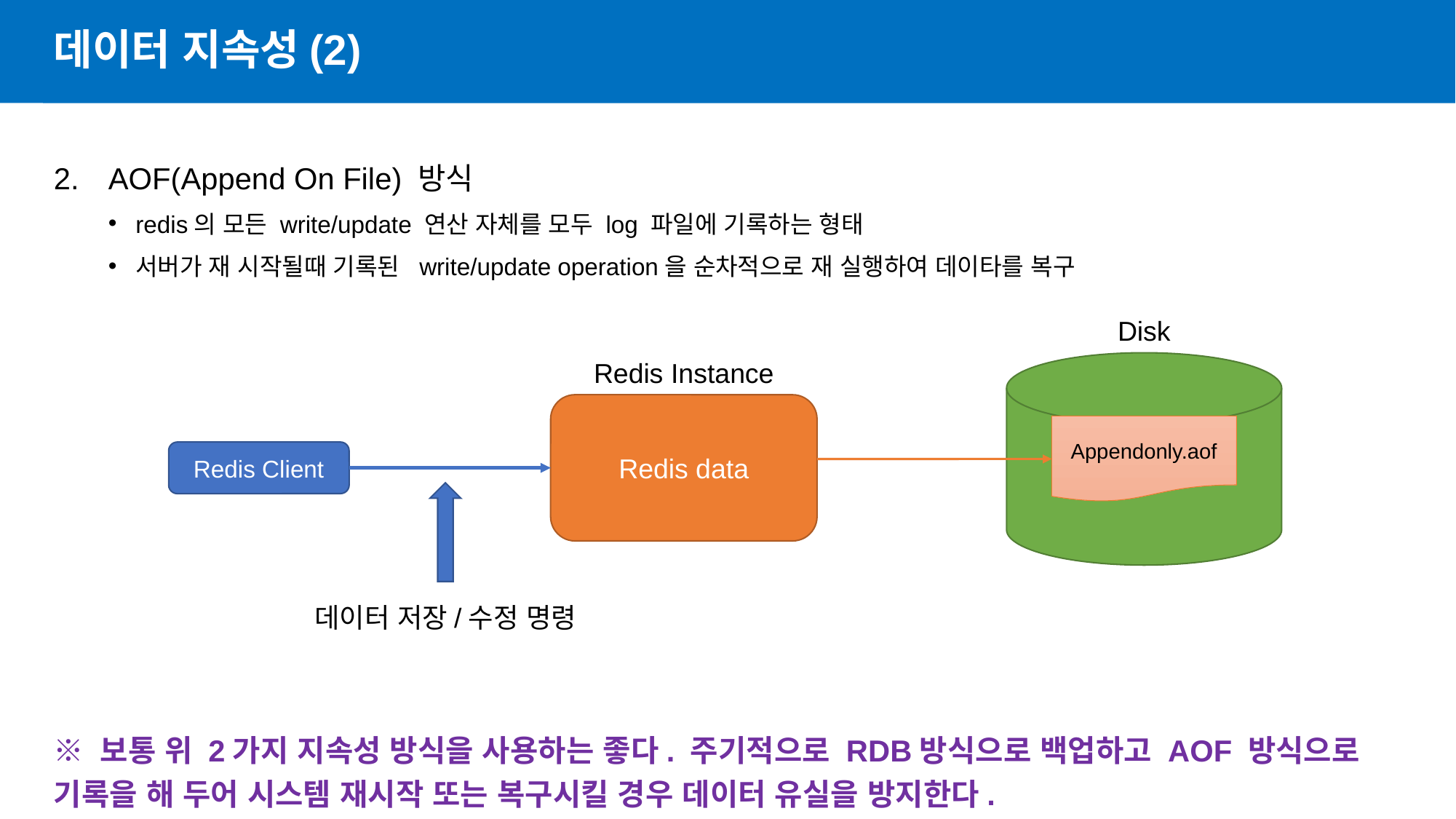

데이터 지속성(2)

AOF(Append On File) 방식
redis의 모든 write/update 연산 자체를 모두 log 파일에 기록하는 형태
서버가 재 시작될때 기록된  write/update operation을 순차적으로 재 실행하여 데이타를 복구

※ 보통 위 2가지 지속성 방식을 사용하는 좋다. 주기적으로 RDB방식으로 백업하고 AOF 방식으로 기록을 해 두어 시스템 재시작 또는 복구시킬 경우 데이터 유실을 방지한다.

Disk
Redis Instance

Redis data
Appendonly.aof
Redis Client

데이터 저장/수정 명령